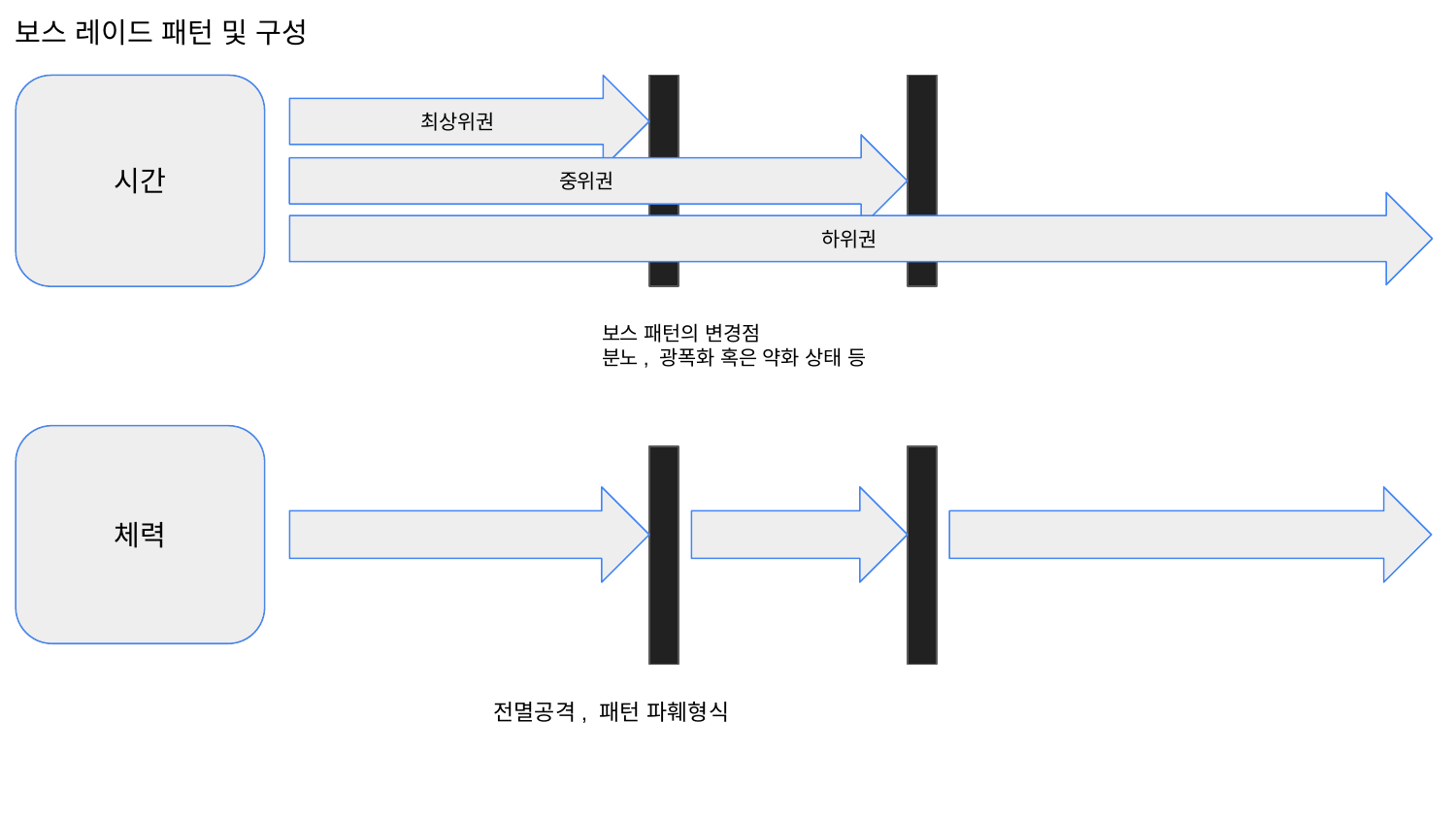

보스 레이드 패턴 및 구성
시간
최상위권

중위권
하위권
보스 패턴의 변경점
분노, 광폭화 혹은 약화 상태 등
체력

전멸공격, 패턴 파훼형식